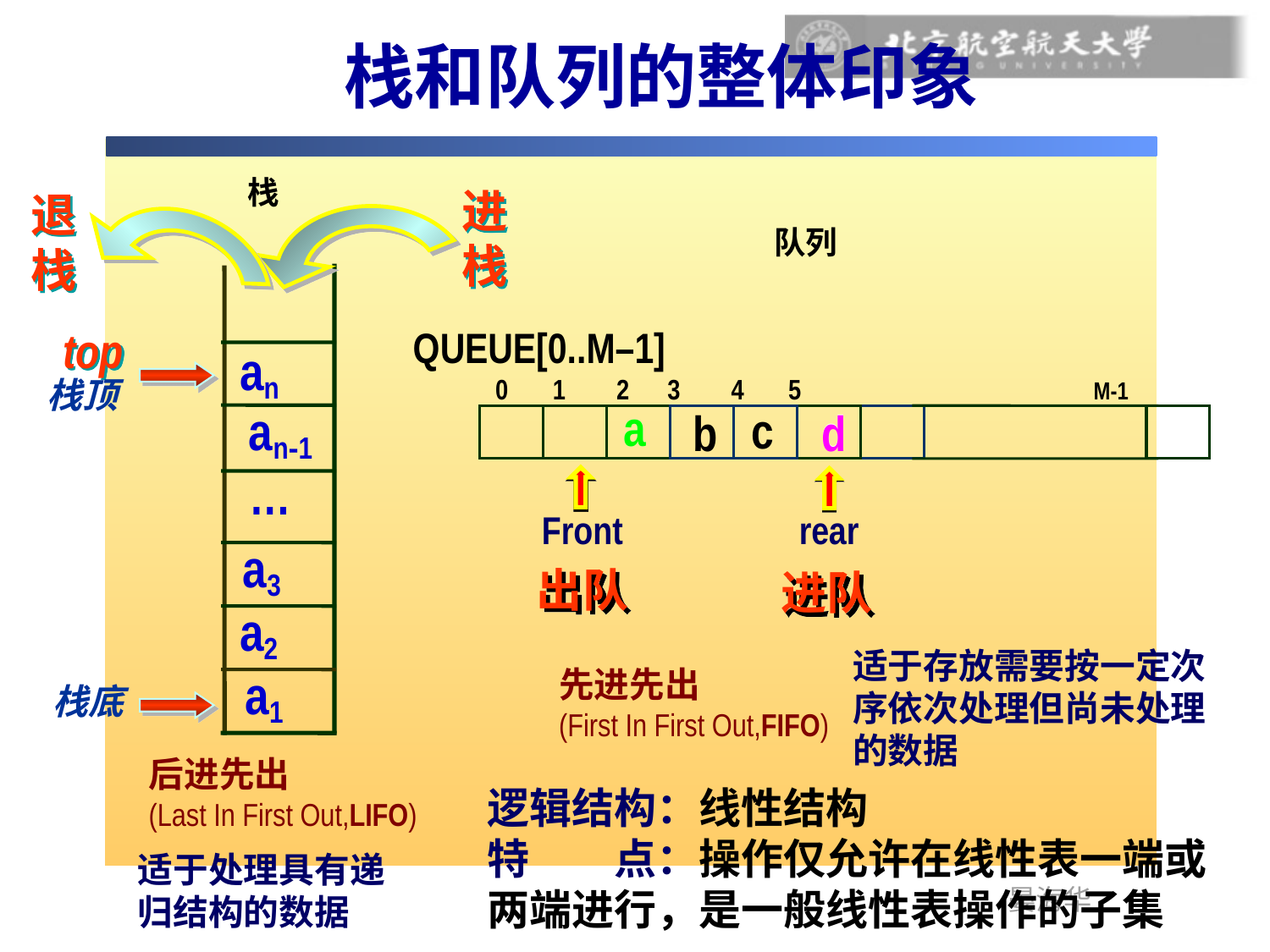

栈和队列的整体印象
栈
进
栈
退
栈

top
an

栈顶
an-1

…

a3

a2

a1

栈底

后进先出
(Last In First Out,LIFO)
适于处理具有递归结构的数据
队列
QUEUE[0..M–1]
             0       1        2      3        4       5                                              M-1
a
c
d
b

a
d

Front

rear
出队
进队
适于存放需要按一定次序依次处理但尚未处理的数据
先进先出
(First In First Out,FIFO)
逻辑结构：线性结构
特　　点：操作仅允许在线性表一端或两端进行，是一般线性表操作的子集